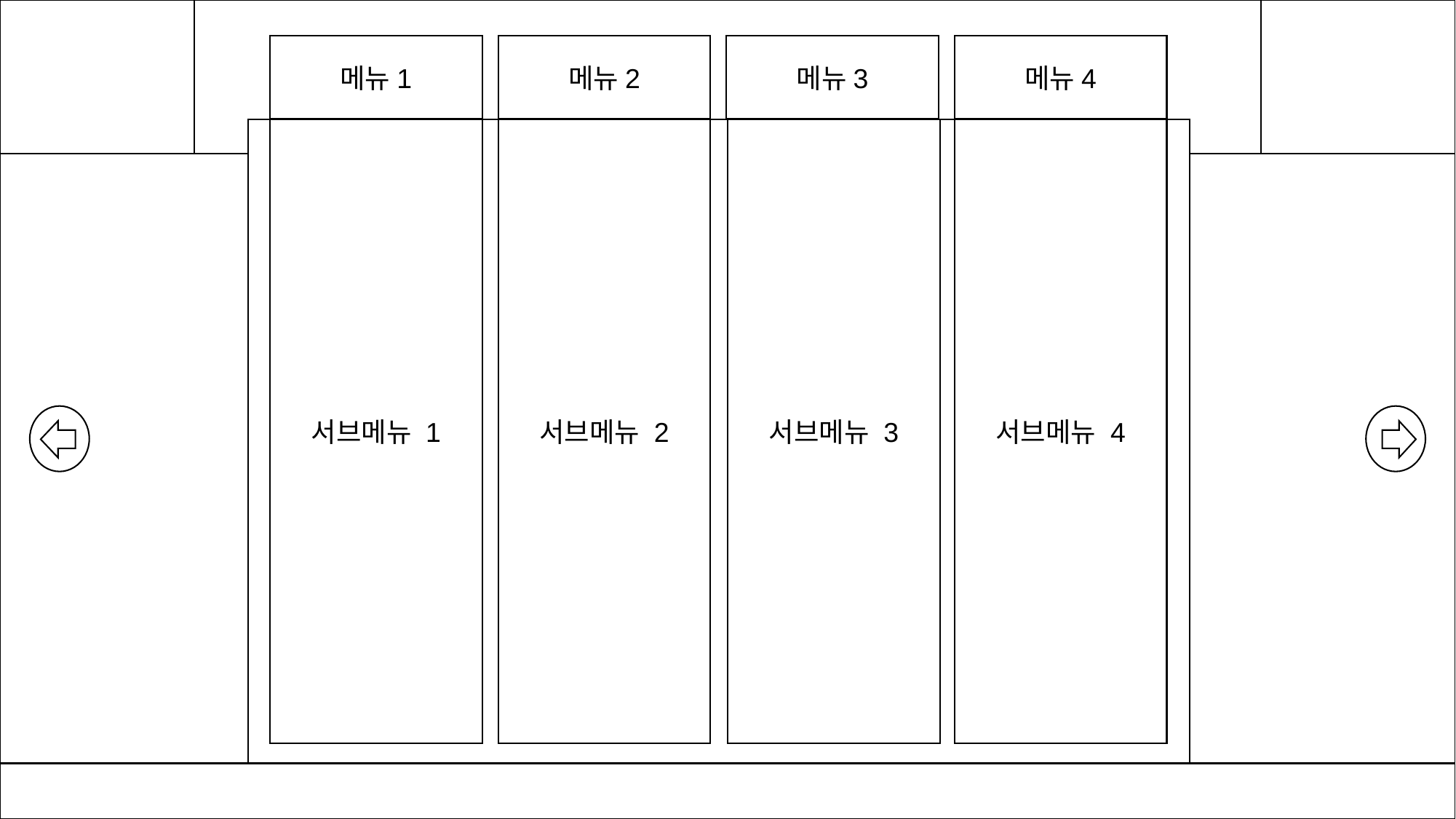

메뉴1
메뉴2
메뉴3
메뉴4

서브메뉴 1
서브메뉴 2
서브메뉴 3
서브메뉴 4
ㅍ
ㅍ
ㅍ